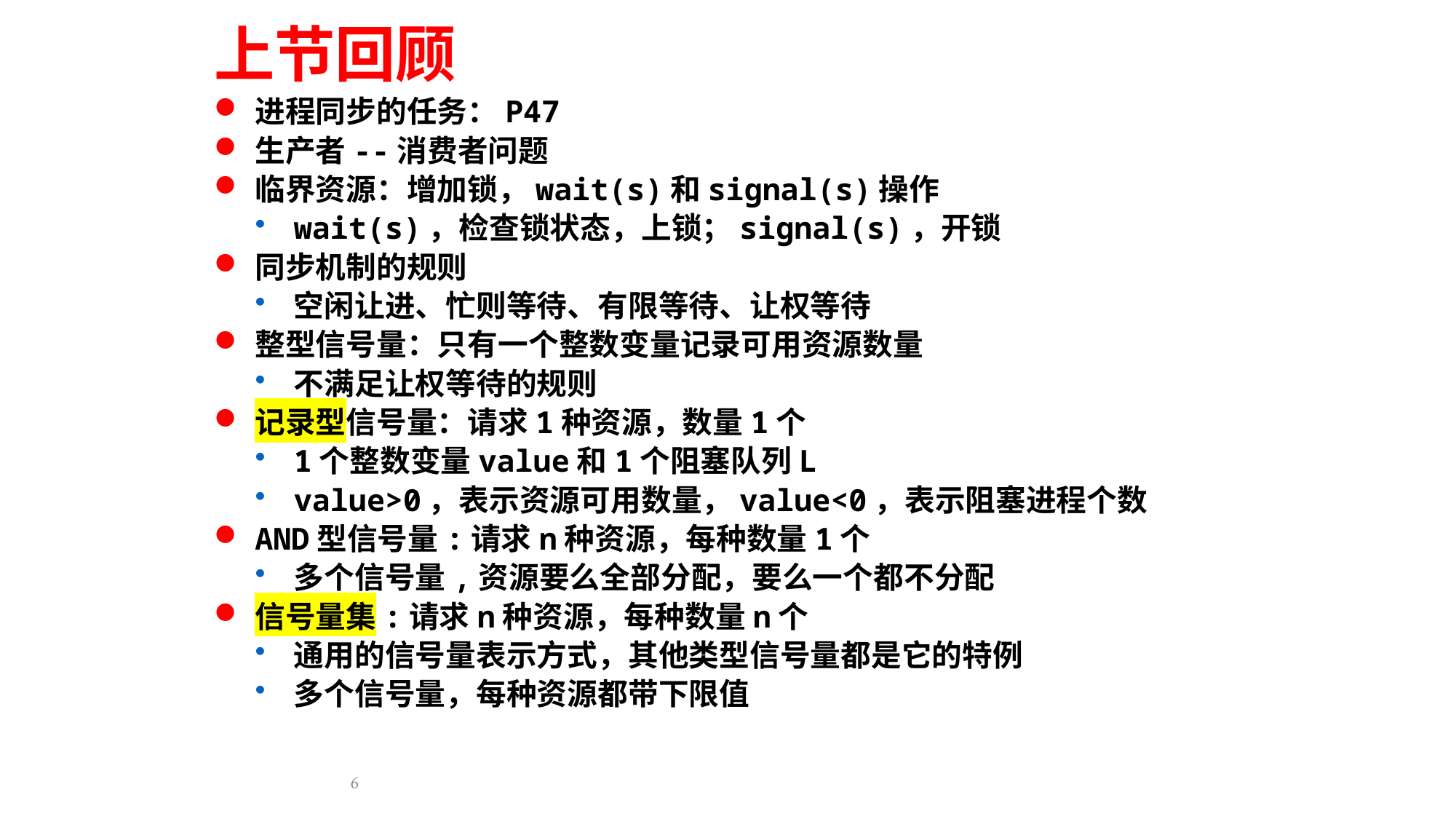

上节回顾
进程同步的任务：P47
生产者--消费者问题
临界资源：增加锁，wait(s)和signal(s)操作
wait(s)，检查锁状态，上锁；signal(s)，开锁
同步机制的规则
空闲让进、忙则等待、有限等待、让权等待
整型信号量：只有一个整数变量记录可用资源数量
不满足让权等待的规则
记录型信号量：请求1种资源，数量1个
1个整数变量value和1个阻塞队列L
value>0，表示资源可用数量，value<0，表示阻塞进程个数
AND型信号量:请求n种资源，每种数量1个
多个信号量,资源要么全部分配，要么一个都不分配
信号量集:请求n种资源，每种数量n个
通用的信号量表示方式，其他类型信号量都是它的特例
多个信号量，每种资源都带下限值

6